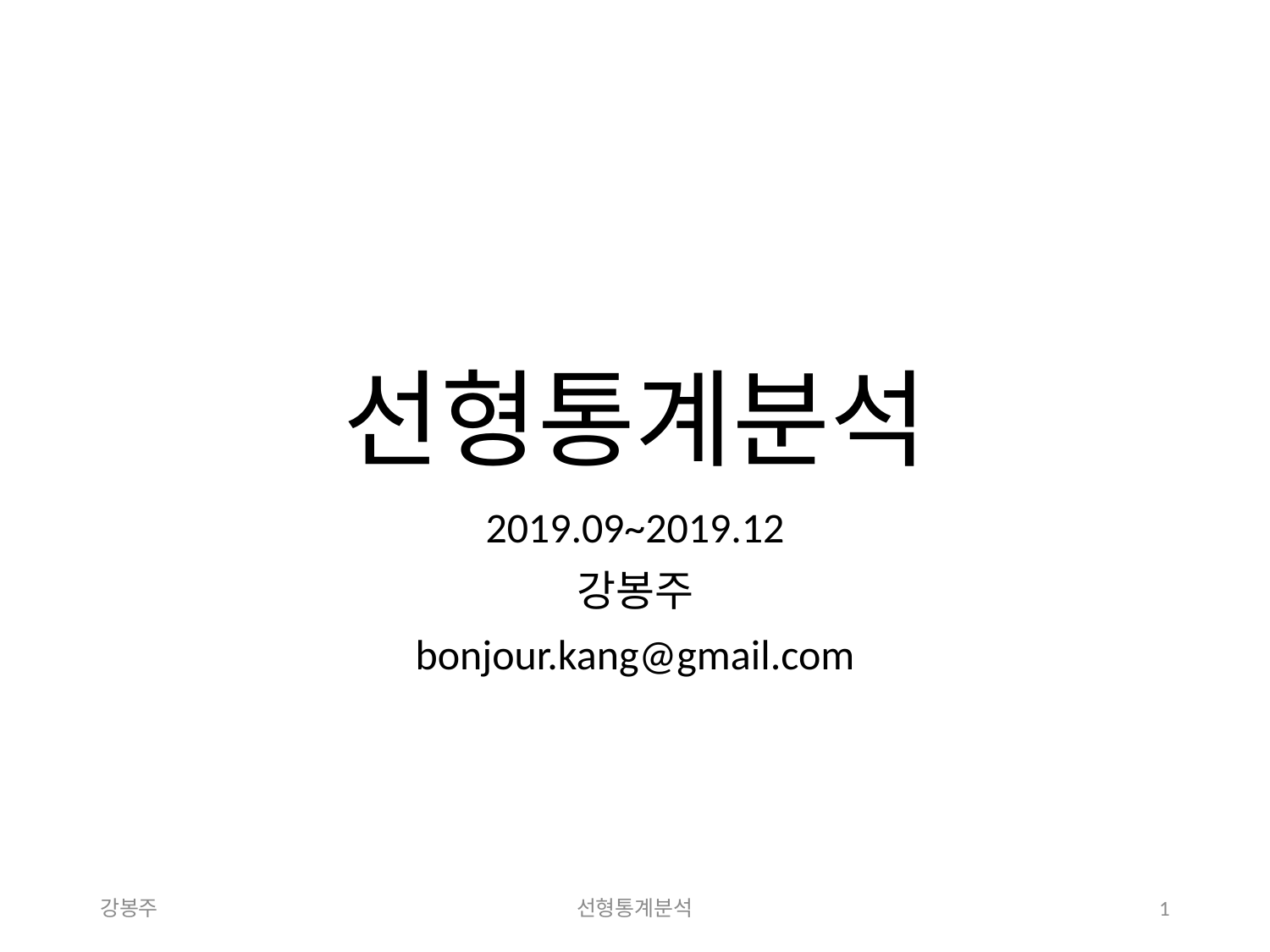

# 선형통계분석
2019.09~2019.12
강봉주
bonjour.kang@gmail.com
강봉주
선형통계분석
1